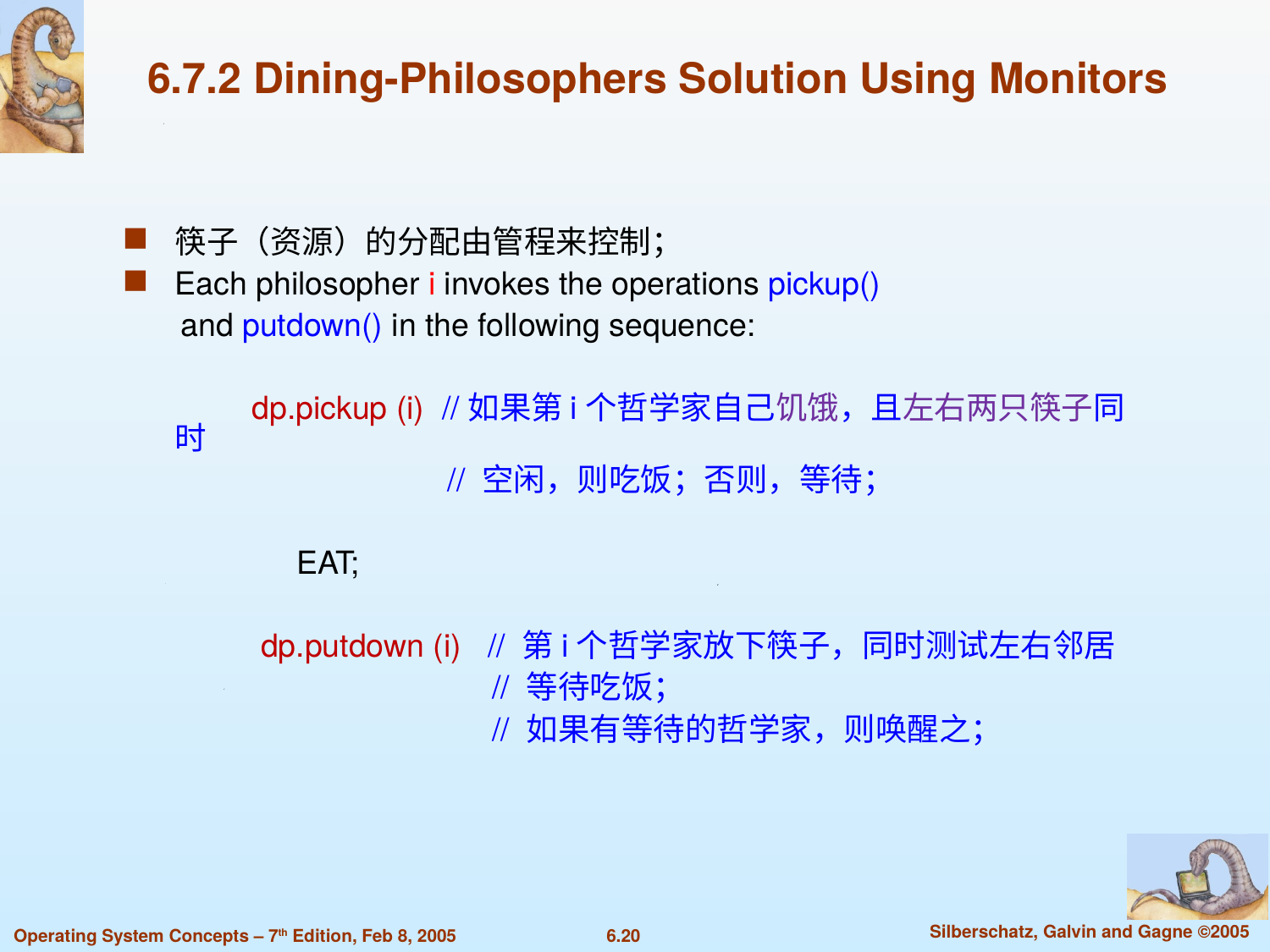

6.7.2 Dining-Philosophers Solution Using Monitors

筷子（资源）的分配由管程来控制；
Each philosopher i invokes the operations pickup()
      and putdown() in the following sequence:

              dp.pickup (i)  //如果第i个哲学家自己饥饿，且左右两只筷子同时
                                    // 空闲，则吃饭；否则，等待；

                   EAT;

               dp.putdown (i)   // 第i个哲学家放下筷子，同时测试左右邻居
                                         // 等待吃饭；
                                         // 如果有等待的哲学家，则唤醒之；